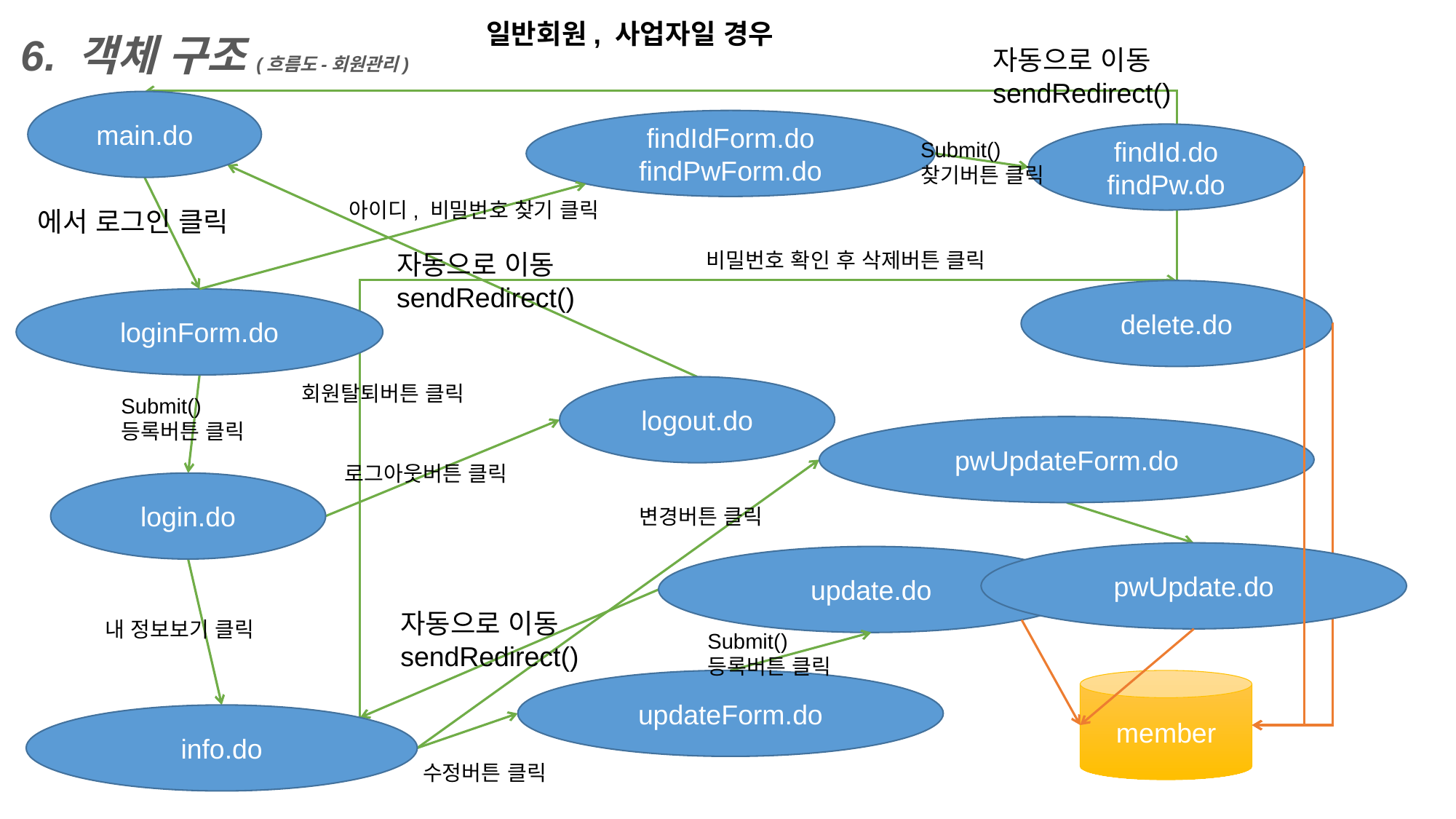

6. 객체 구조(흐름도-회원관리)
일반회원, 사업자일 경우
자동으로 이동
sendRedirect()
main.do
findIdForm.do
findPwForm.do
findId.do
findPw.do
Submit()
찾기버튼 클릭
아이디, 비밀번호 찾기 클릭
에서 로그인 클릭
자동으로 이동
sendRedirect()
비밀번호 확인 후 삭제버튼 클릭
delete.do
loginForm.do
회원탈퇴버튼 클릭
logout.do
Submit()
등록버튼 클릭
pwUpdateForm.do
로그아웃버튼 클릭
login.do
변경버튼 클릭
pwUpdate.do
update.do
자동으로 이동
sendRedirect()
내 정보보기 클릭
Submit()
등록버튼 클릭
updateForm.do
member
info.do
수정버튼 클릭